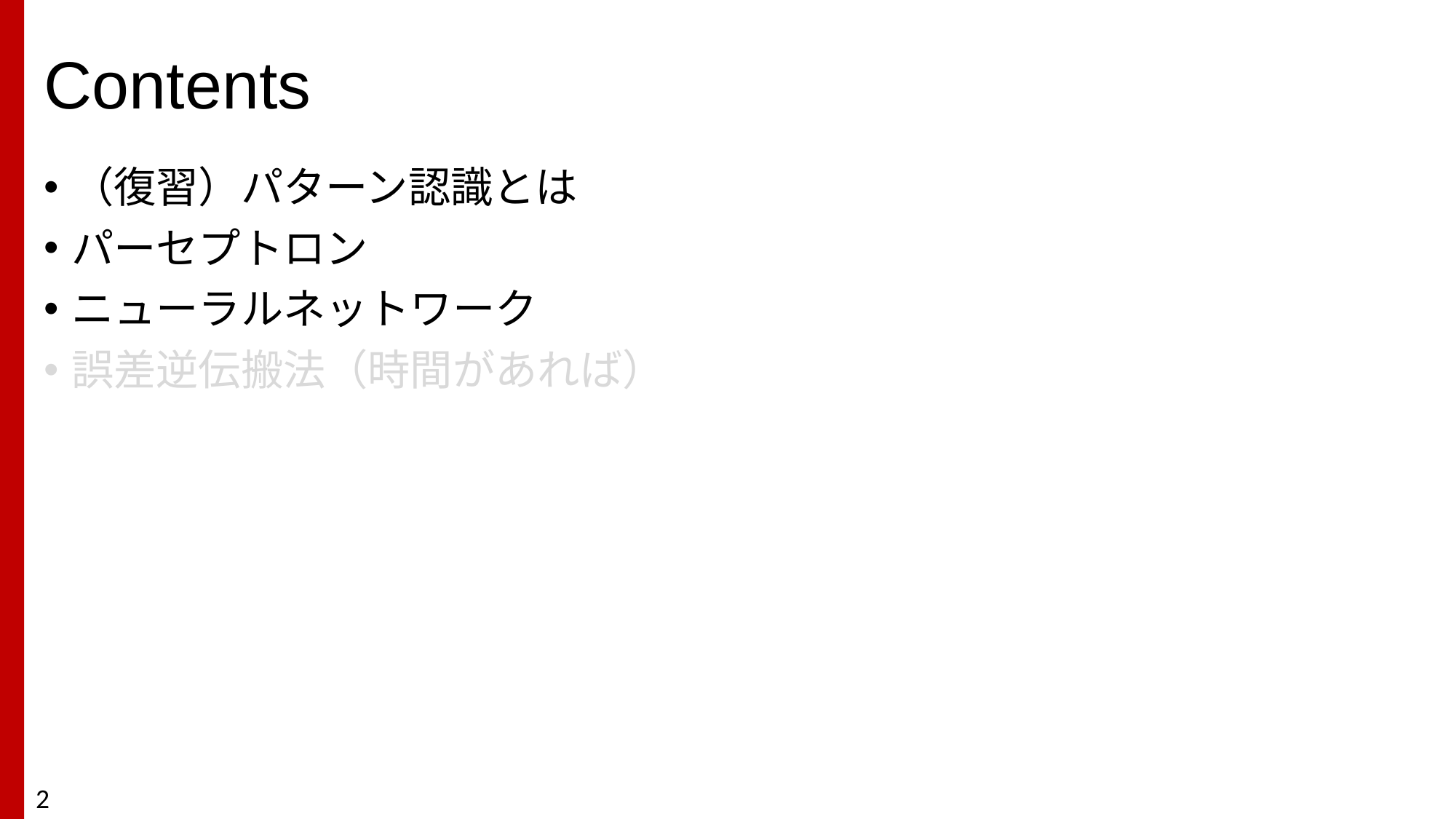

# Contents
（復習）パターン認識とは
パーセプトロン
ニューラルネットワーク
誤差逆伝搬法（時間があれば）
2